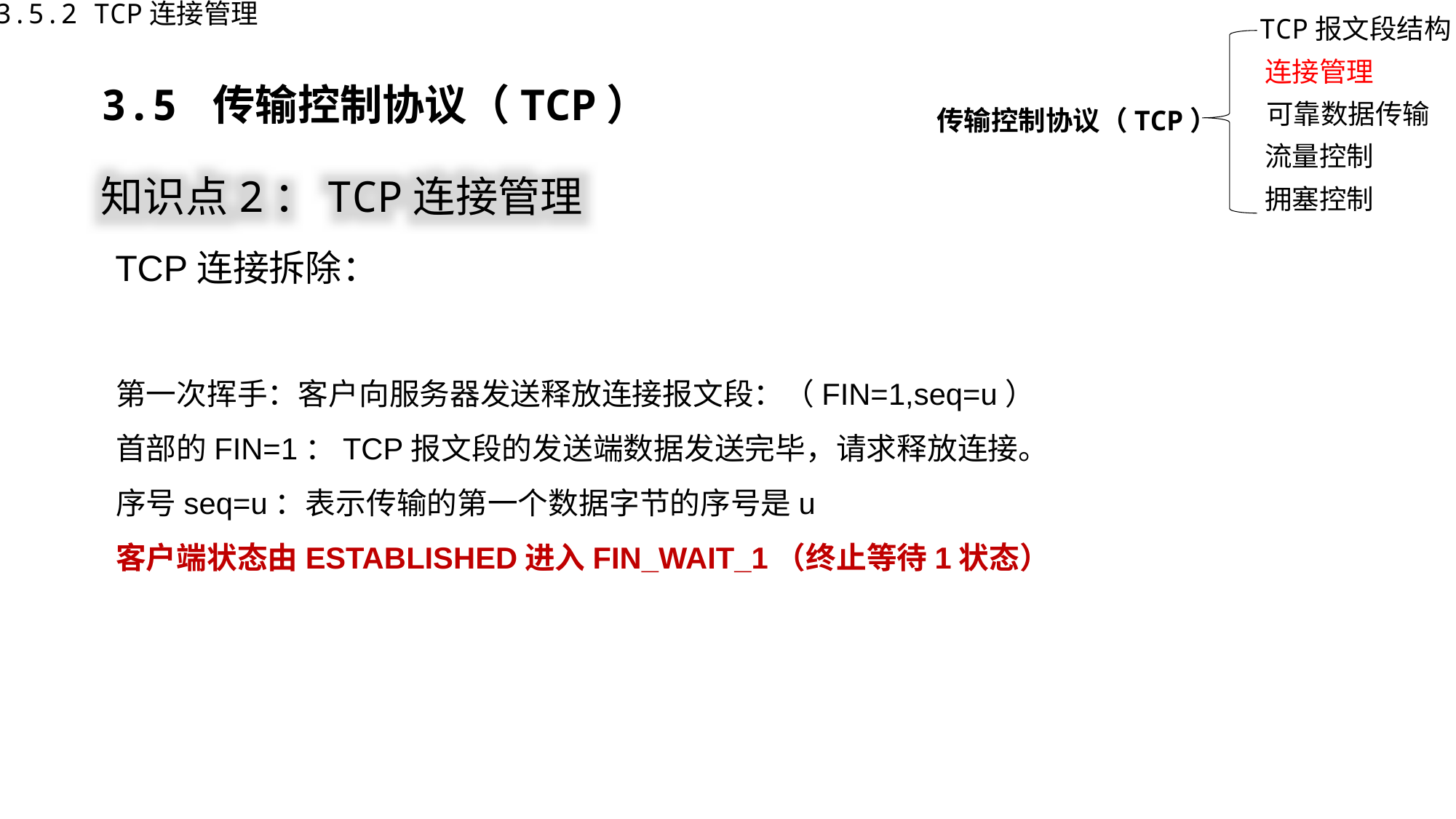

3.5.2 TCP连接管理
TCP报文段结构

连接管理
传输控制协议（TCP）
可靠数据传输
流量控制
拥塞控制
3.5 传输控制协议（TCP）
知识点2：TCP连接管理
TCP连接拆除：
第一次挥手：客户向服务器发送释放连接报文段：（FIN=1,seq=u）
首部的FIN=1：TCP报文段的发送端数据发送完毕，请求释放连接。
序号seq=u：表示传输的第一个数据字节的序号是u
客户端状态由ESTABLISHED进入FIN_WAIT_1（终止等待1状态）